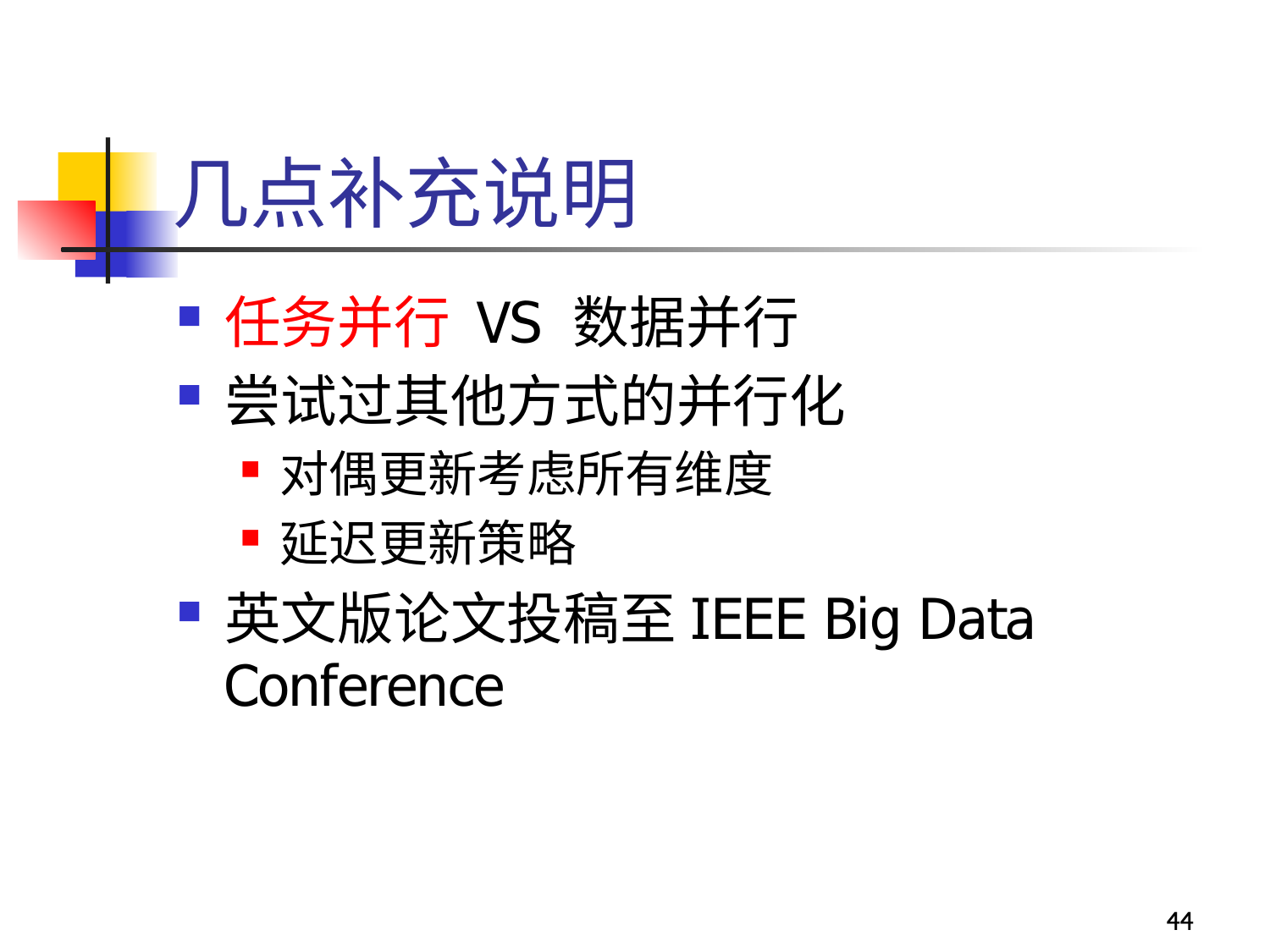

# 几点补充说明
任务并行 VS 数据并行
尝试过其他方式的并行化
对偶更新考虑所有维度
延迟更新策略
英文版论文投稿至IEEE Big Data Conference
44